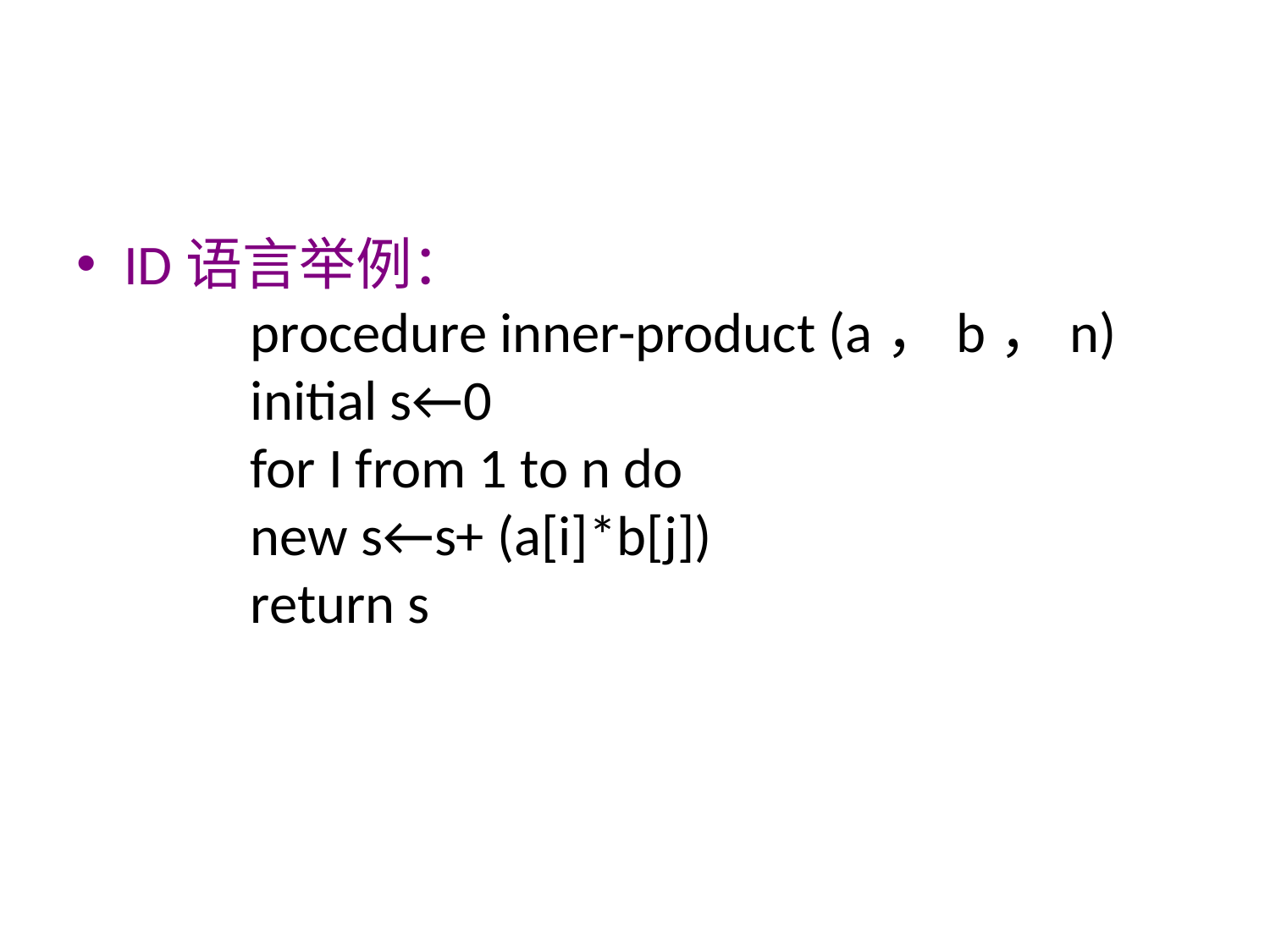

#
ID语言举例：
　　procedure inner-product (a，b，n)
　　initial s←0
　　for I from 1 to n do
　　new s←s+ (a[i]*b[j])
　　return s